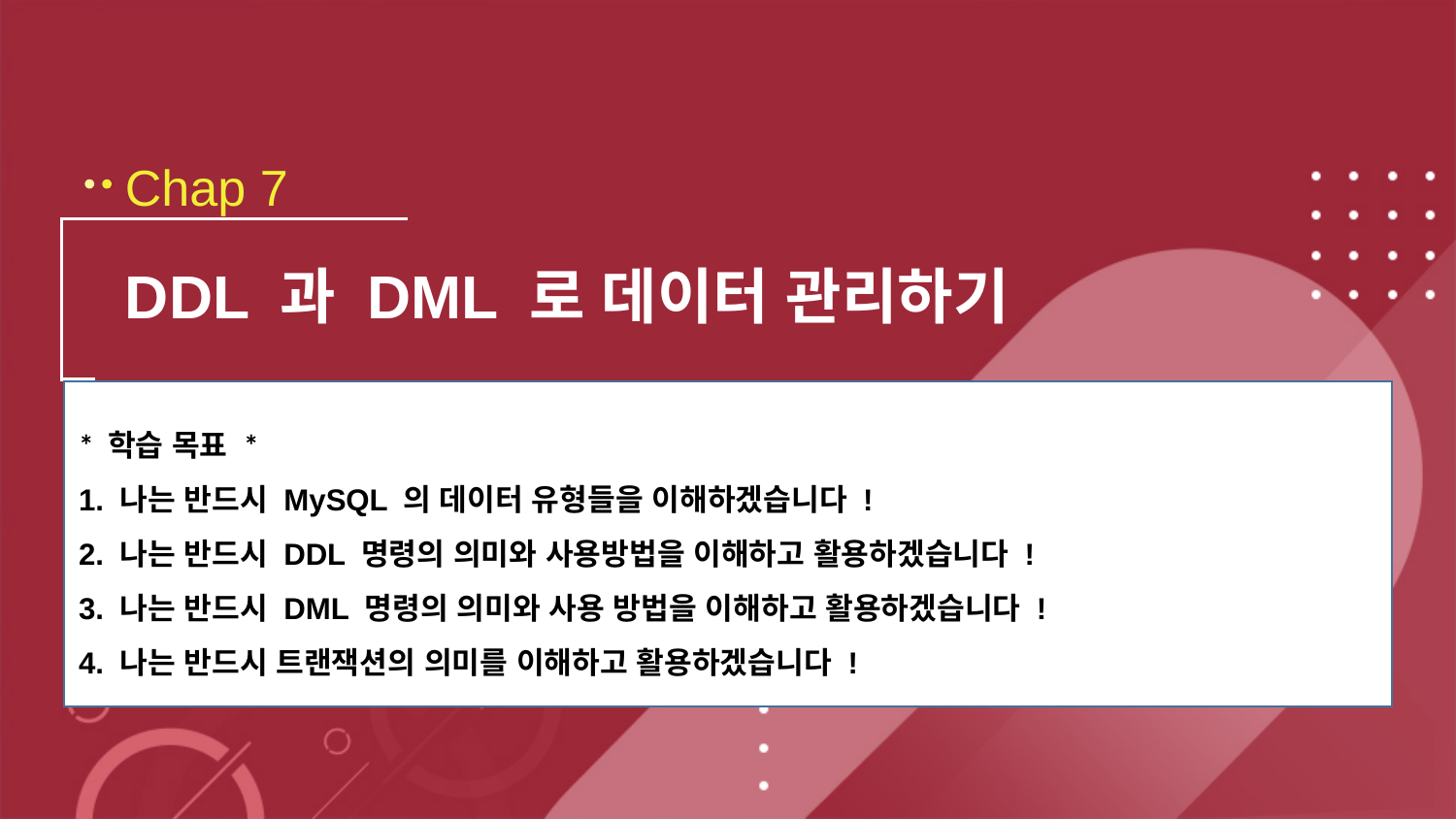

Chap 7

DDL 과 DML 로 데이터 관리하기
* 학습 목표 *
1. 나는 반드시 MySQL 의 데이터 유형들을 이해하겠습니다 !
2. 나는 반드시 DDL 명령의 의미와 사용방법을 이해하고 활용하겠습니다 !
3. 나는 반드시 DML 명령의 의미와 사용 방법을 이해하고 활용하겠습니다 !
4. 나는 반드시 트랜잭션의 의미를 이해하고 활용하겠습니다 !